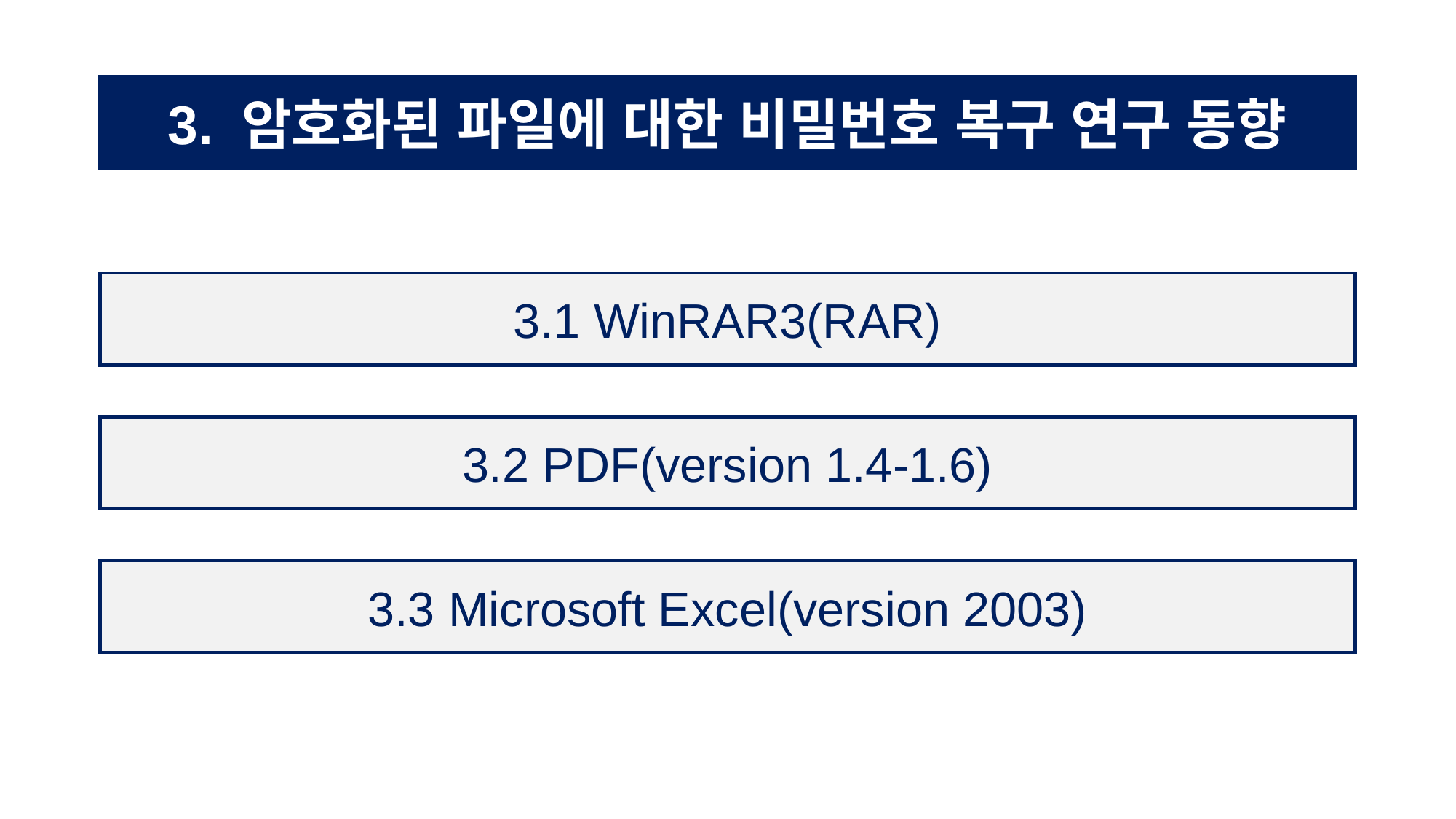

3. 암호화된 파일에 대한 비밀번호 복구 연구 동향
3.1 WinRAR3(RAR)
3.2 PDF(version 1.4-1.6)
3.3 Microsoft Excel(version 2003)